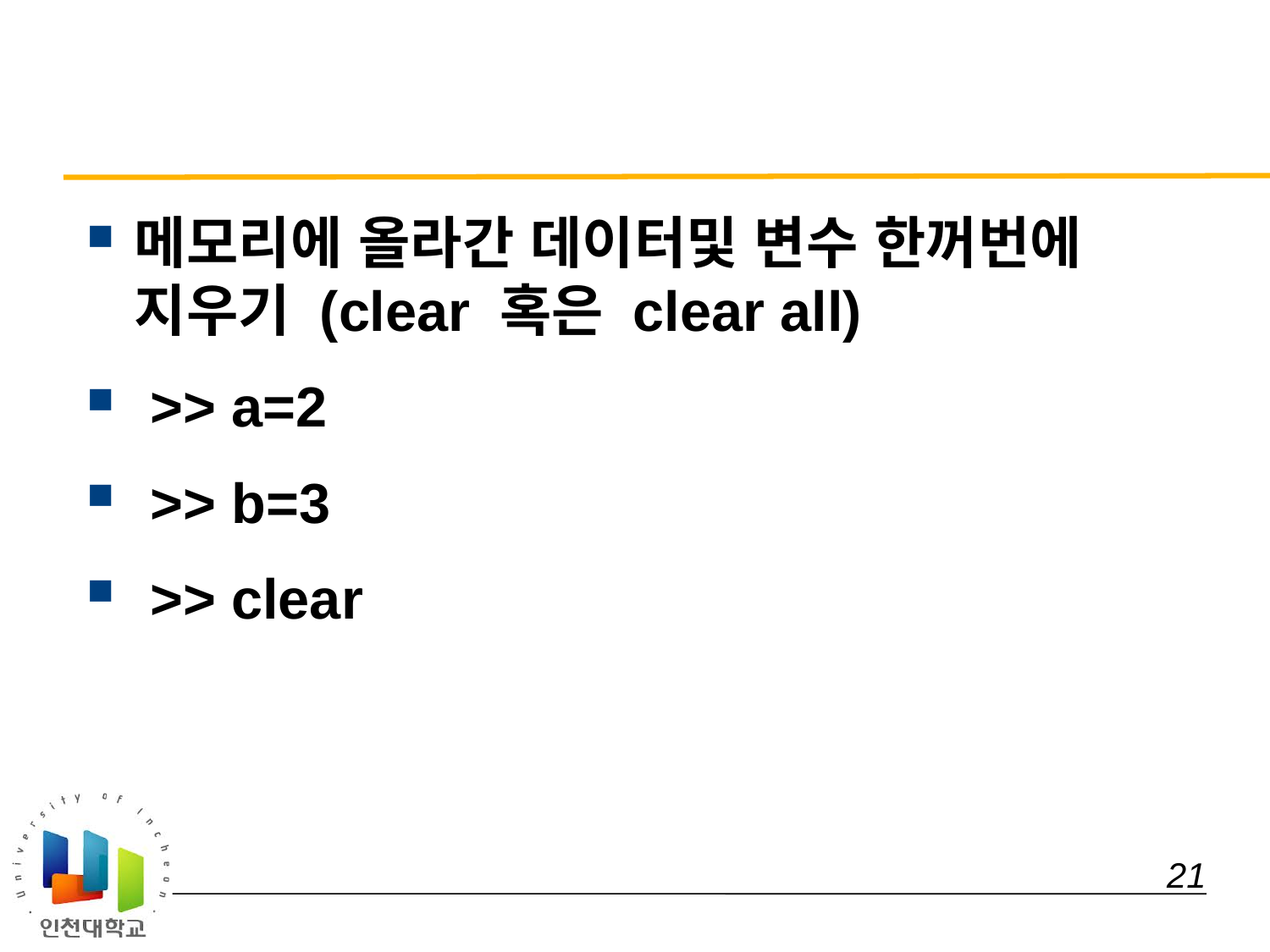

#
메모리에 올라간 데이터및 변수 한꺼번에 지우기 (clear 혹은 clear all)
 >> a=2
 >> b=3
 >> clear

 21